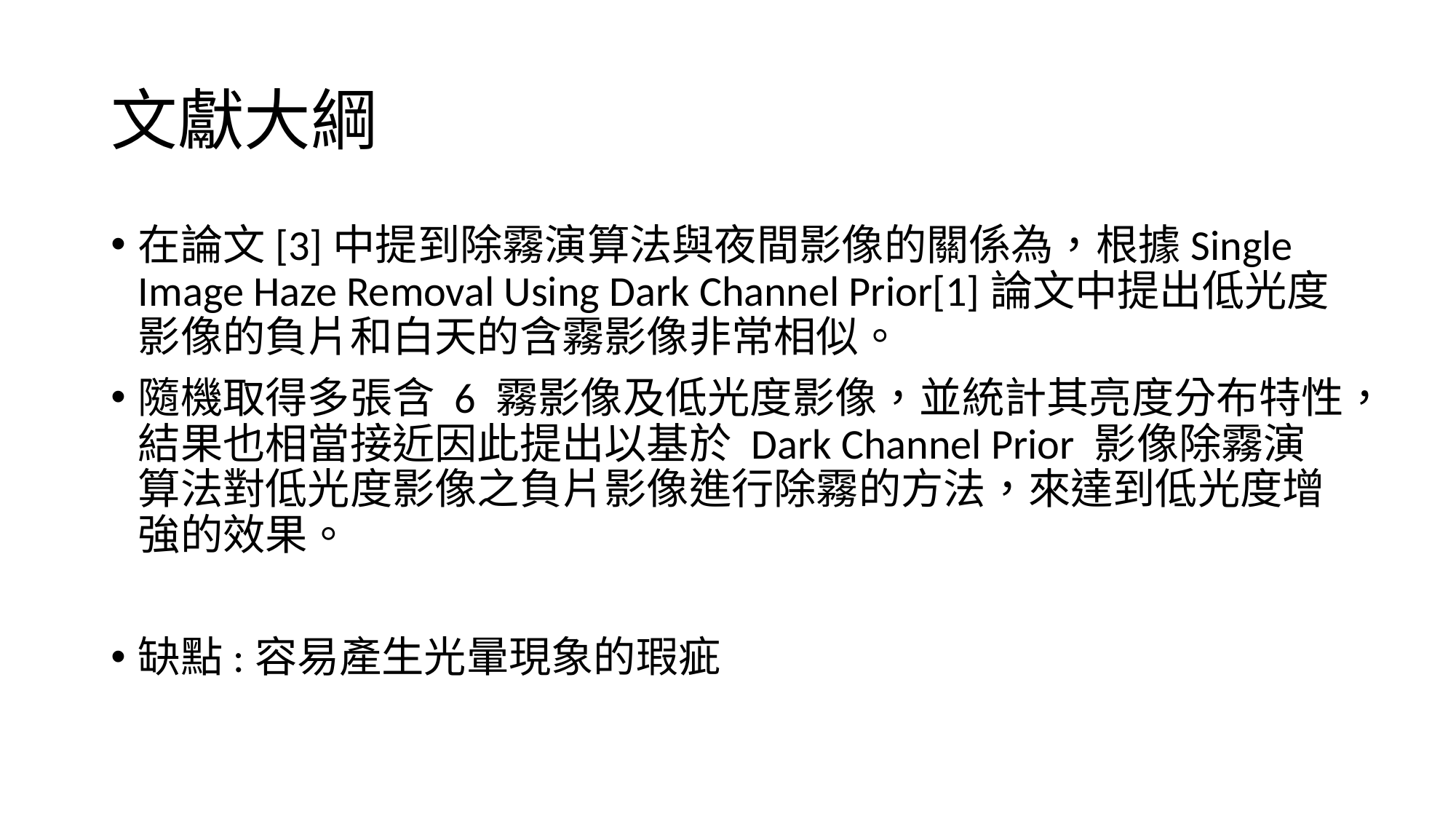

# 文獻大綱
在論文[3]中提到除霧演算法與夜間影像的關係為，根據Single Image Haze Removal Using Dark Channel Prior[1]論文中提出低光度影像的負片和白天的含霧影像非常相似。
隨機取得多張含 6 霧影像及低光度影像，並統計其亮度分布特性，結果也相當接近因此提出以基於 Dark Channel Prior 影像除霧演算法對低光度影像之負片影像進行除霧的方法，來達到低光度增強的效果。

缺點:容易產生光暈現象的瑕疵